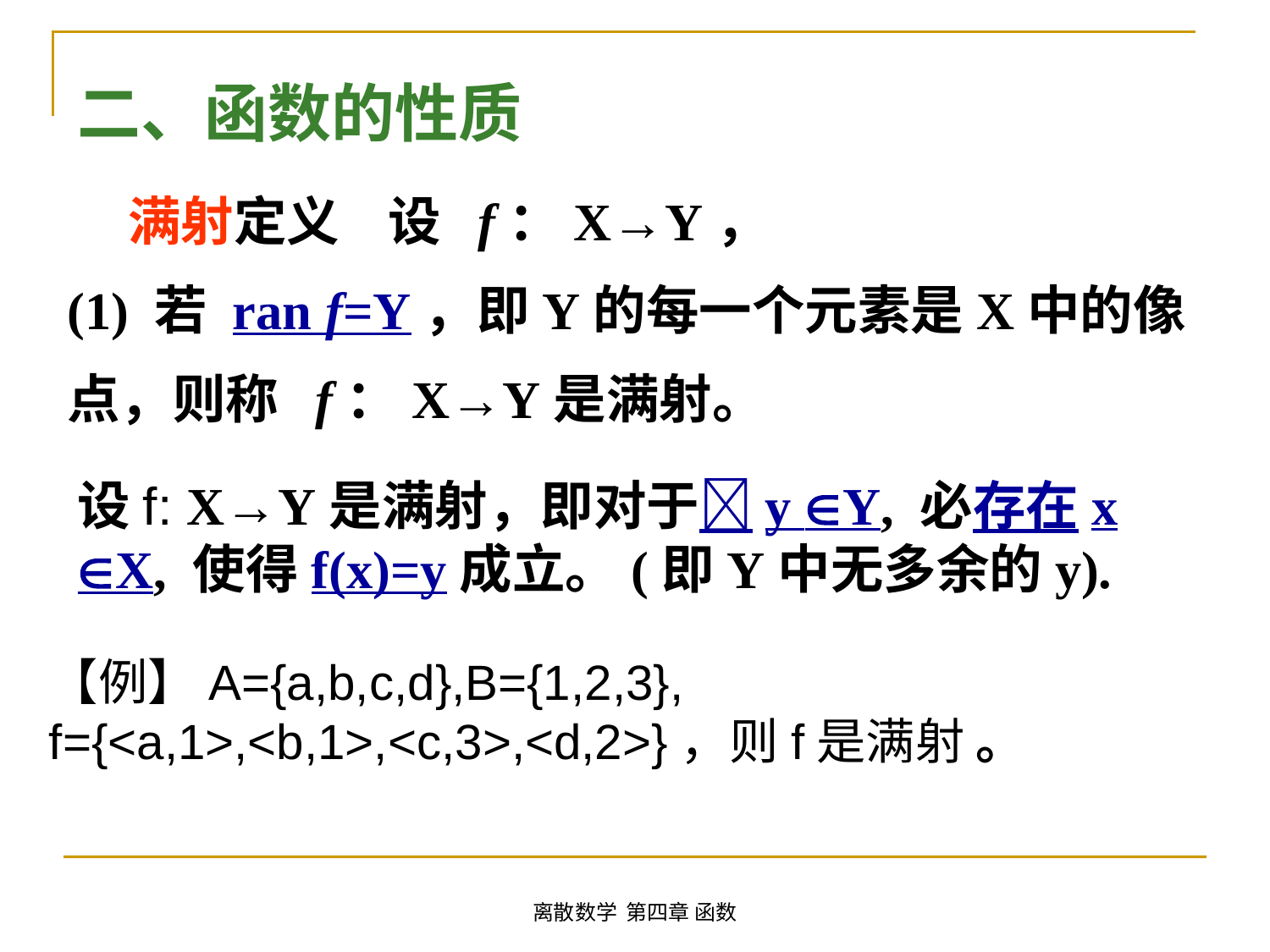

二、函数的性质
    满射定义    设  f：X→Y，
(1) 若 ran f=Y，即Y的每一个元素是X中的像点，则称  f：X→Y是满射。
设f: X→Y是满射，即对于∀y ∈Y, 必存在x ∈X, 使得f(x)=y成立。(即Y中无多余的y).
【例】A={a,b,c,d},B={1,2,3},
f={<a,1>,<b,1>,<c,3>,<d,2>}，则f是满射 。

8
离散数学  第四章 函数